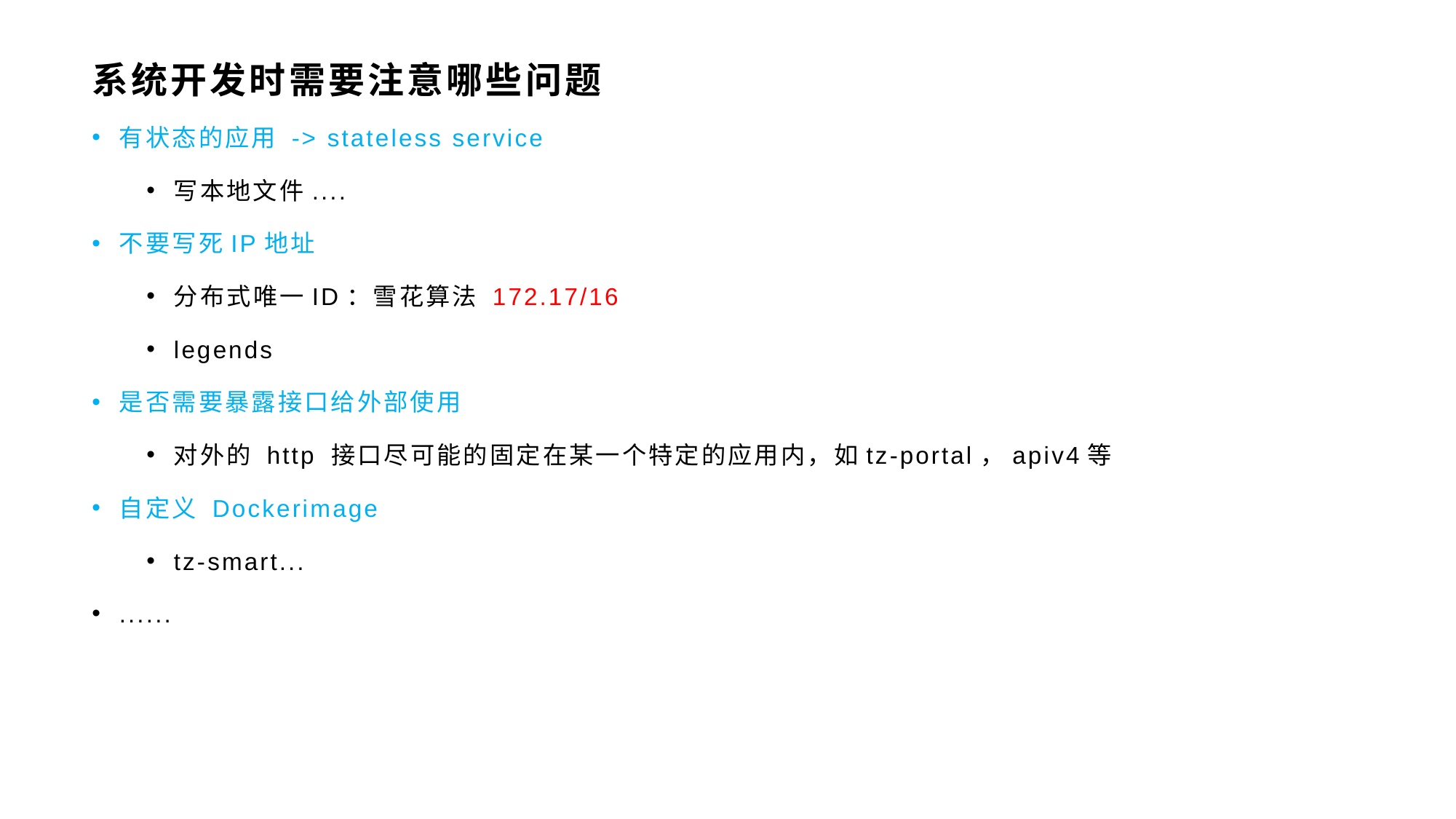

# 系统开发时需要注意哪些问题
有状态的应用 -> stateless service
写本地文件....
不要写死IP地址
分布式唯一ID：雪花算法 172.17/16
legends
是否需要暴露接口给外部使用
对外的 http 接口尽可能的固定在某一个特定的应用内，如tz-portal，apiv4等
自定义 Dockerimage
tz-smart...
......